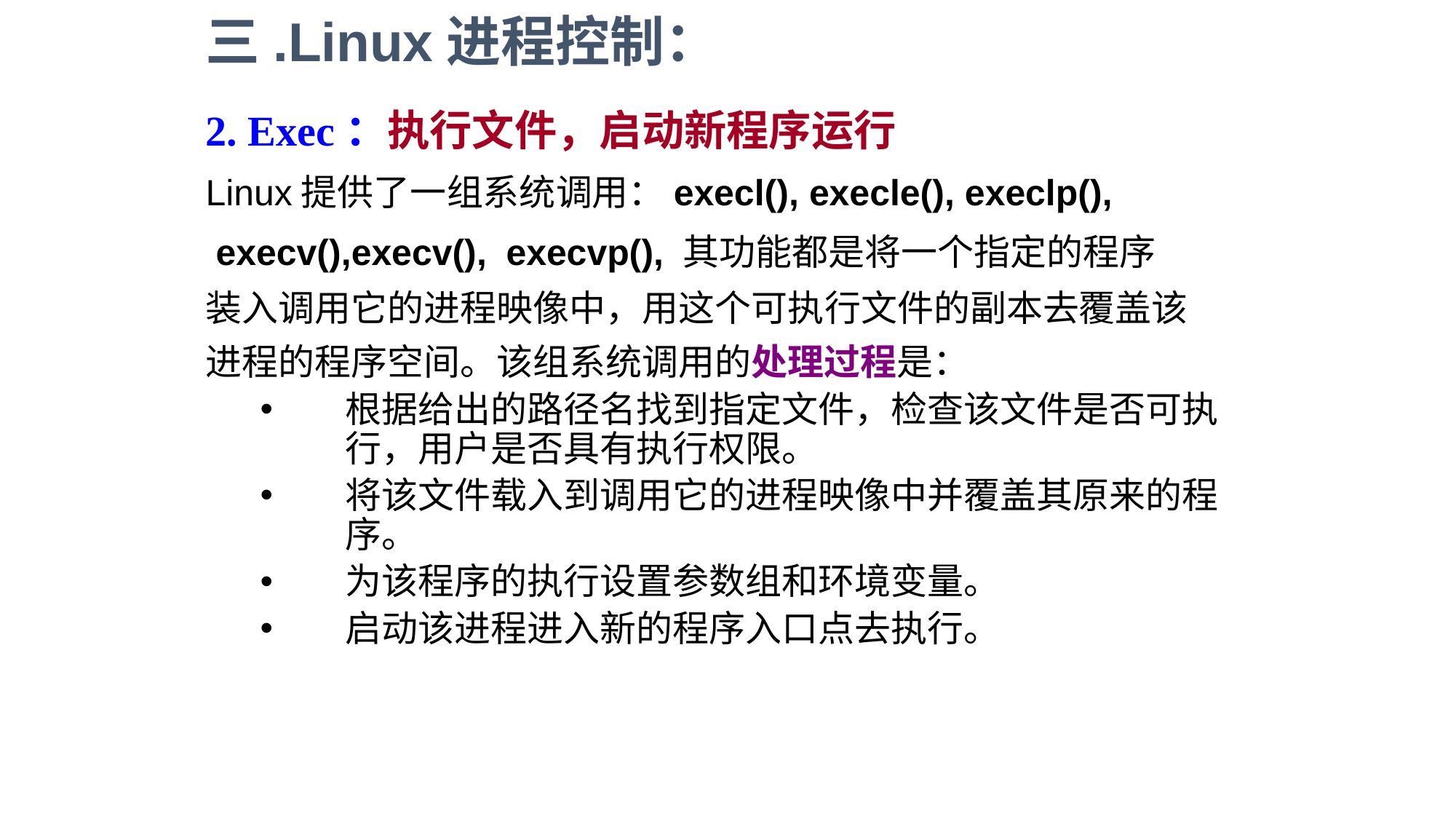

三.Linux进程控制：
2. Exec：执行文件，启动新程序运行
Linux提供了一组系统调用：execl(), execle(), execlp(),
 execv(),execv(),  execvp(), 其功能都是将一个指定的程序
装入调用它的进程映像中，用这个可执行文件的副本去覆盖该
进程的程序空间。该组系统调用的处理过程是：
根据给出的路径名找到指定文件，检查该文件是否可执行，用户是否具有执行权限。
将该文件载入到调用它的进程映像中并覆盖其原来的程序。
为该程序的执行设置参数组和环境变量。
启动该进程进入新的程序入口点去执行。